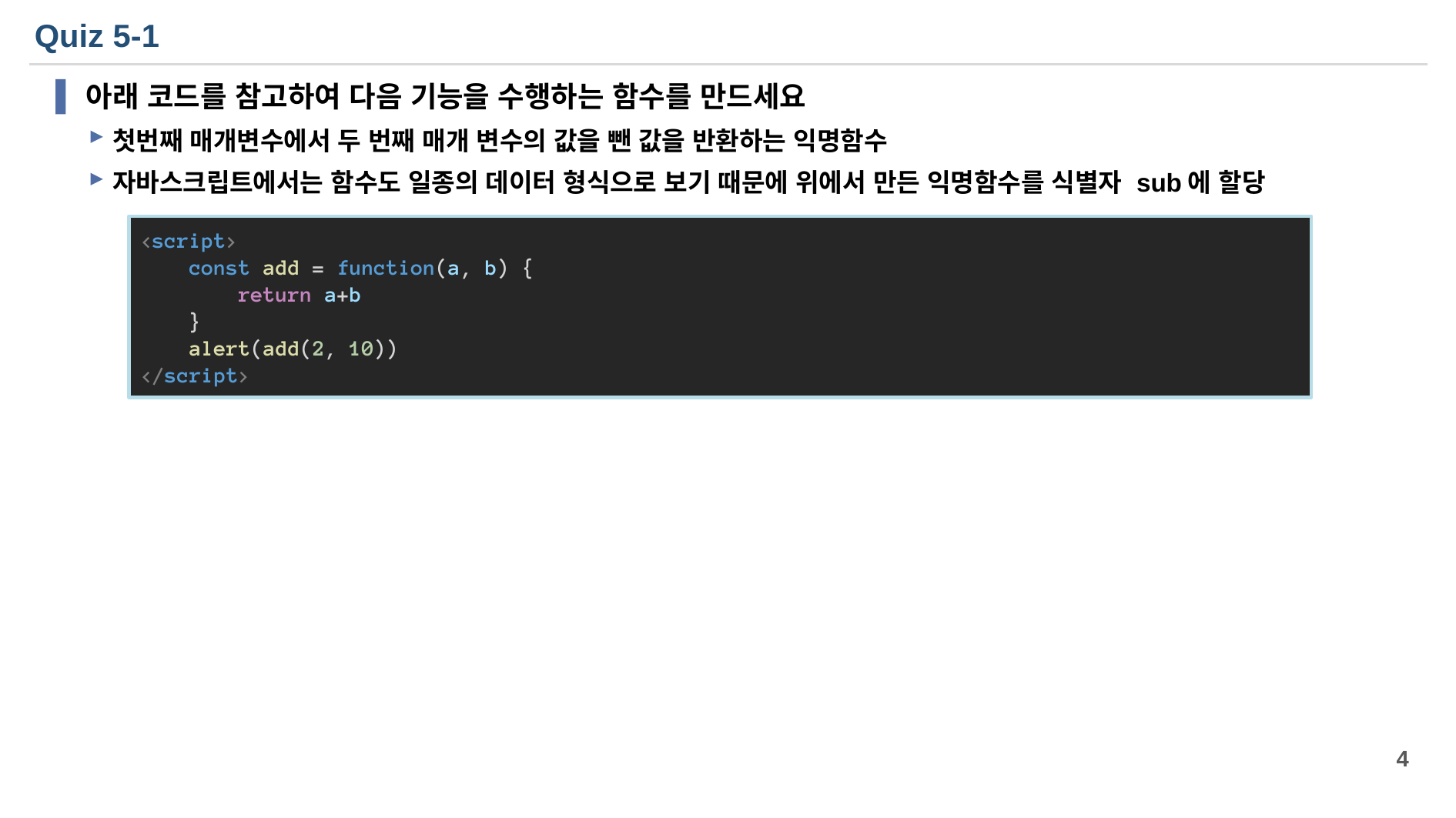

# Quiz 5-1
아래 코드를 참고하여 다음 기능을 수행하는 함수를 만드세요
첫번째 매개변수에서 두 번째 매개 변수의 값을 뺀 값을 반환하는 익명함수
자바스크립트에서는 함수도 일종의 데이터 형식으로 보기 때문에 위에서 만든 익명함수를 식별자 sub에 할당

<script>
    const add = function(a, b) {
        return a+b
    }
    alert(add(2, 10))
</script>
4